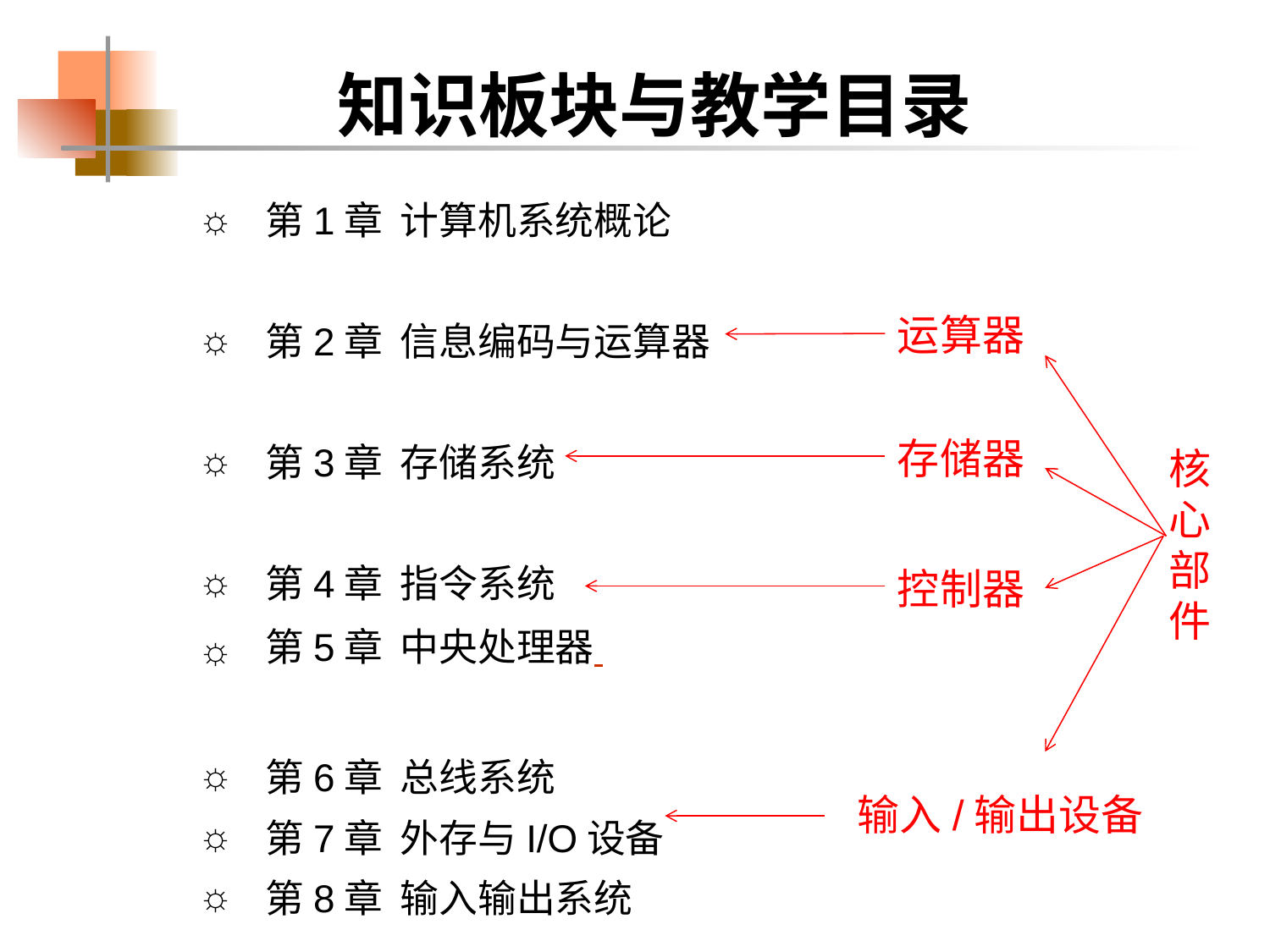

知识板块与教学目录
第1章  计算机系统概论

第2章  信息编码与运算器

第3章  存储系统

第4章  指令系统
第5章  中央处理器

第6章  总线系统
第7章  外存与I/O设备
第8章  输入输出系统
运算器
存储器
核心部件
控制器
输入/输出设备